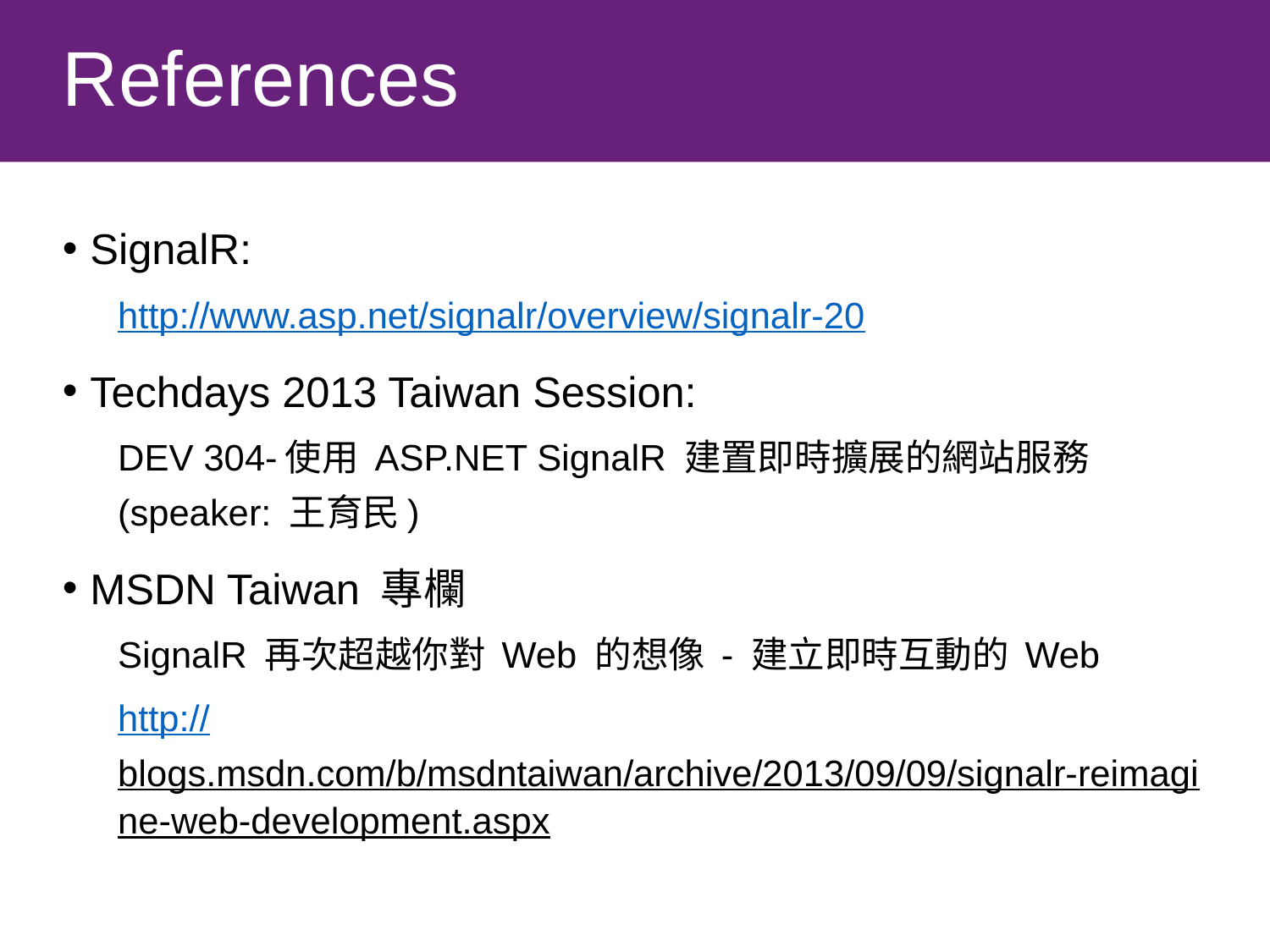

# References
SignalR:
http://www.asp.net/signalr/overview/signalr-20
Techdays 2013 Taiwan Session:
DEV 304-使用 ASP.NET SignalR 建置即時擴展的網站服務 (speaker: 王育民)
MSDN Taiwan 專欄
SignalR 再次超越你對 Web 的想像 - 建立即時互動的 Web
http://blogs.msdn.com/b/msdntaiwan/archive/2013/09/09/signalr-reimagine-web-development.aspx